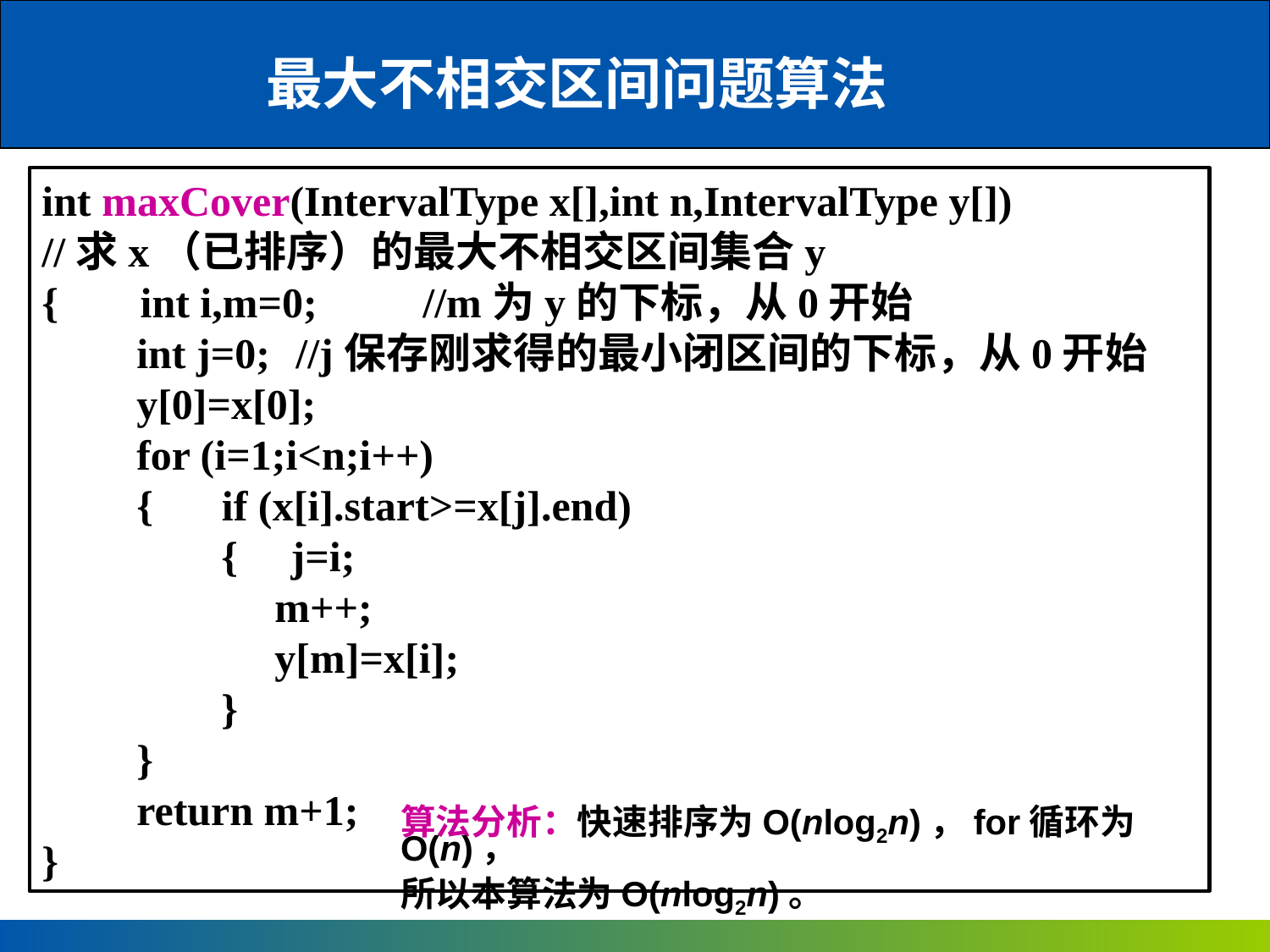

最大不相交区间问题算法
int maxCover(IntervalType x[],int n,IntervalType y[])
//求x（已排序）的最大不相交区间集合y
{　  int i,m=0;	//m为y的下标，从0开始
　　int j=0;	//j保存刚求得的最小闭区间的下标，从0开始
　　y[0]=x[0];
　　for (i=1;i<n;i++)
　　{	     if (x[i].start>=x[j].end)
　　　　{     j=i;
                      m++;
                      y[m]=x[i];
　　　　}
　　}
　　return m+1;
}
算法分析：快速排序为O(nlog2n)，for循环为O(n)，
所以本算法为O(nlog2n)。